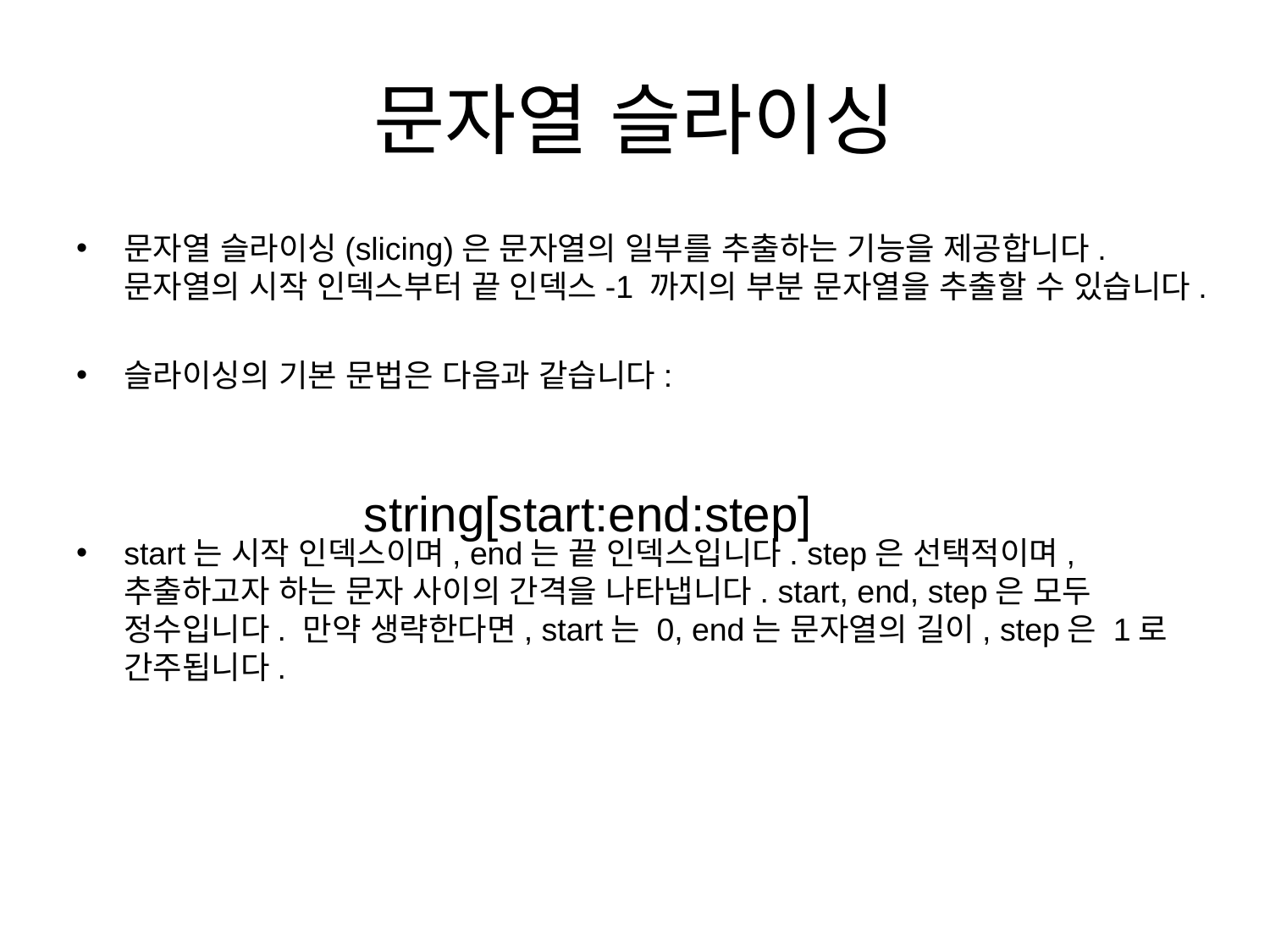

# 문자열 슬라이싱
문자열 슬라이싱(slicing)은 문자열의 일부를 추출하는 기능을 제공합니다. 문자열의 시작 인덱스부터 끝 인덱스-1 까지의 부분 문자열을 추출할 수 있습니다.

슬라이싱의 기본 문법은 다음과 같습니다:

start는 시작 인덱스이며, end는 끝 인덱스입니다. step은 선택적이며, 추출하고자 하는 문자 사이의 간격을 나타냅니다. start, end, step은 모두 정수입니다. 만약 생략한다면, start는 0, end는 문자열의 길이, step은 1로 간주됩니다.
string[start:end:step]